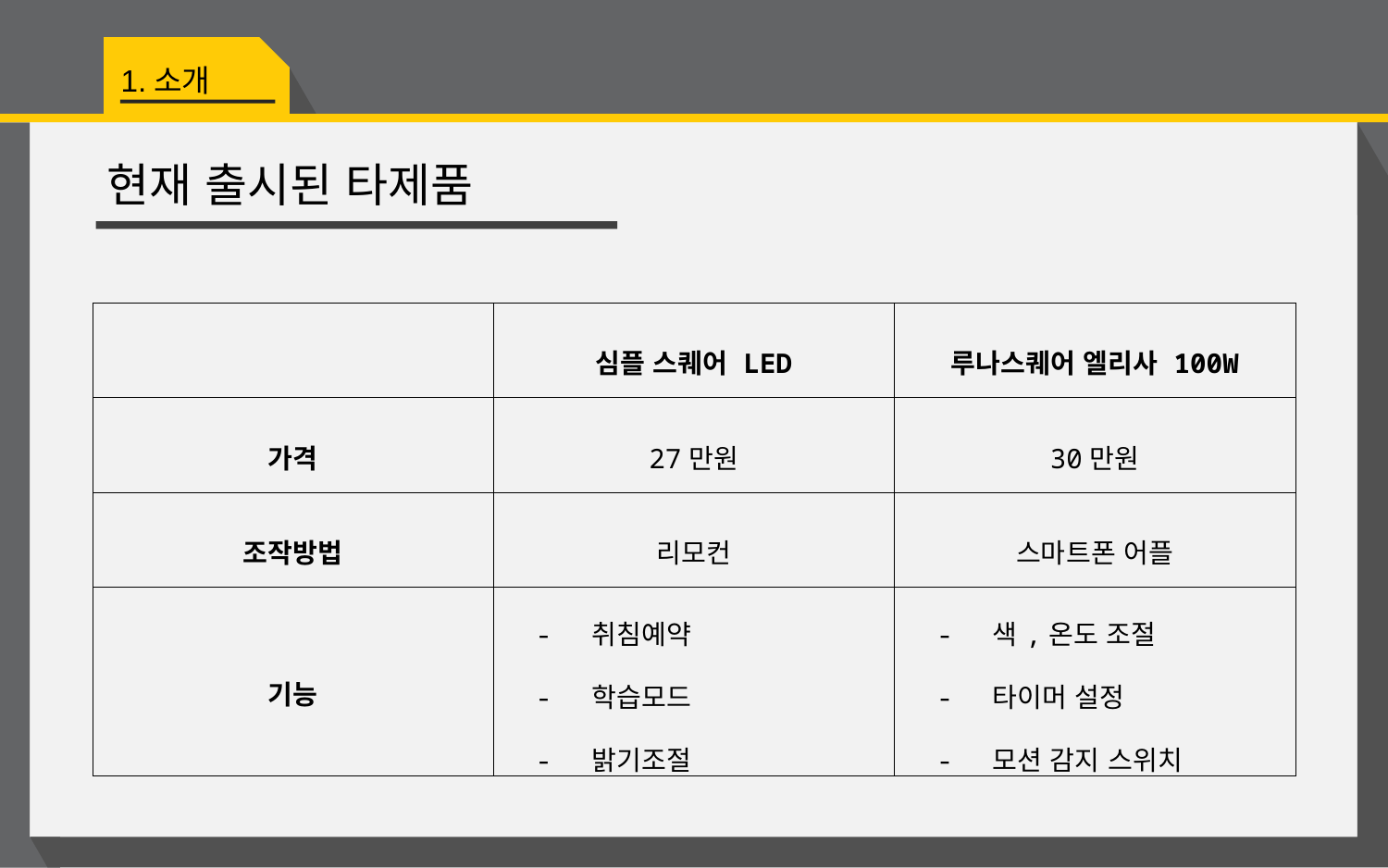

1.소개
현재 출시된 타제품

|  | 심플 스퀘어 LED | 루나스퀘어 엘리사 100W |
| --- | --- | --- |
| 가격 | 27만원 | 30만원 |
| 조작방법 | 리모컨 | 스마트폰 어플 |
| 기능 | - 취침예약 - 학습모드 - 밝기조절 | - 색,온도 조절 - 타이머 설정 - 모션 감지 스위치 |